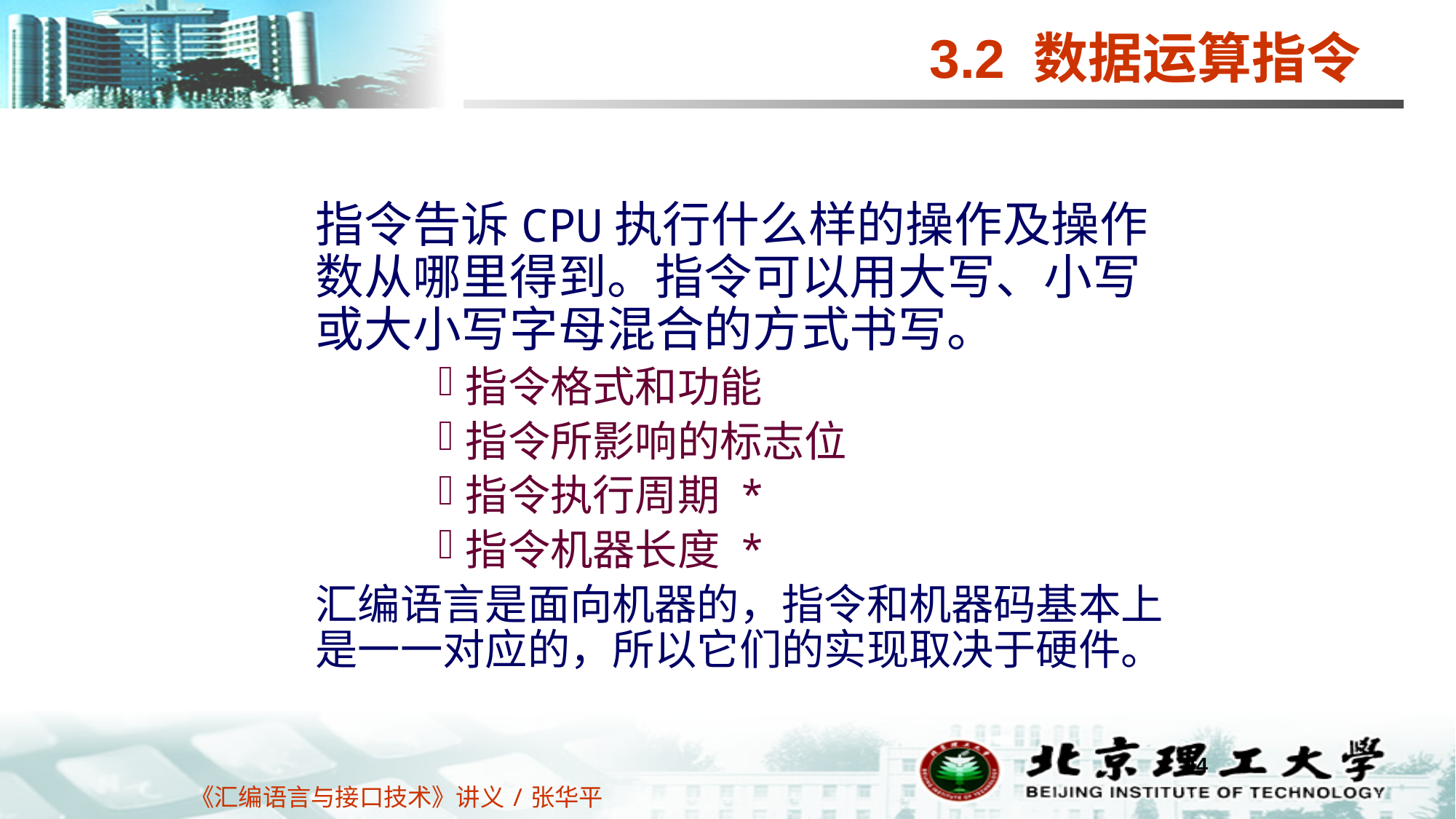

3.2 数据运算指令
	指令告诉CPU执行什么样的操作及操作数从哪里得到。指令可以用大写、小写或大小写字母混合的方式书写。
指令格式和功能
指令所影响的标志位
指令执行周期 *
指令机器长度 *
	汇编语言是面向机器的，指令和机器码基本上是一一对应的，所以它们的实现取决于硬件。
44